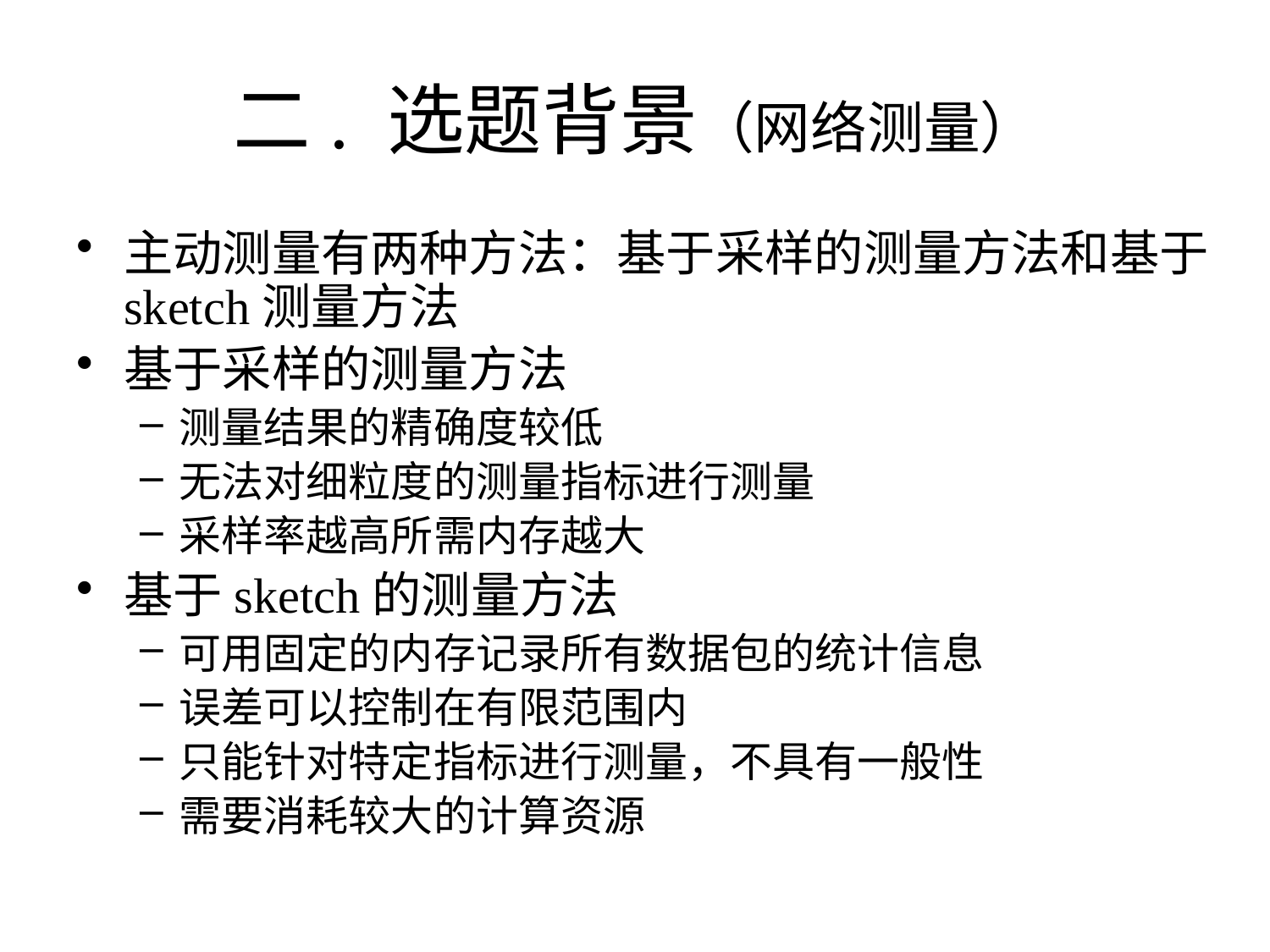

# 二. 选题背景（网络测量）
主动测量有两种方法：基于采样的测量方法和基于sketch测量方法
基于采样的测量方法
测量结果的精确度较低
无法对细粒度的测量指标进行测量
采样率越高所需内存越大
基于sketch的测量方法
可用固定的内存记录所有数据包的统计信息
误差可以控制在有限范围内
只能针对特定指标进行测量，不具有一般性
需要消耗较大的计算资源